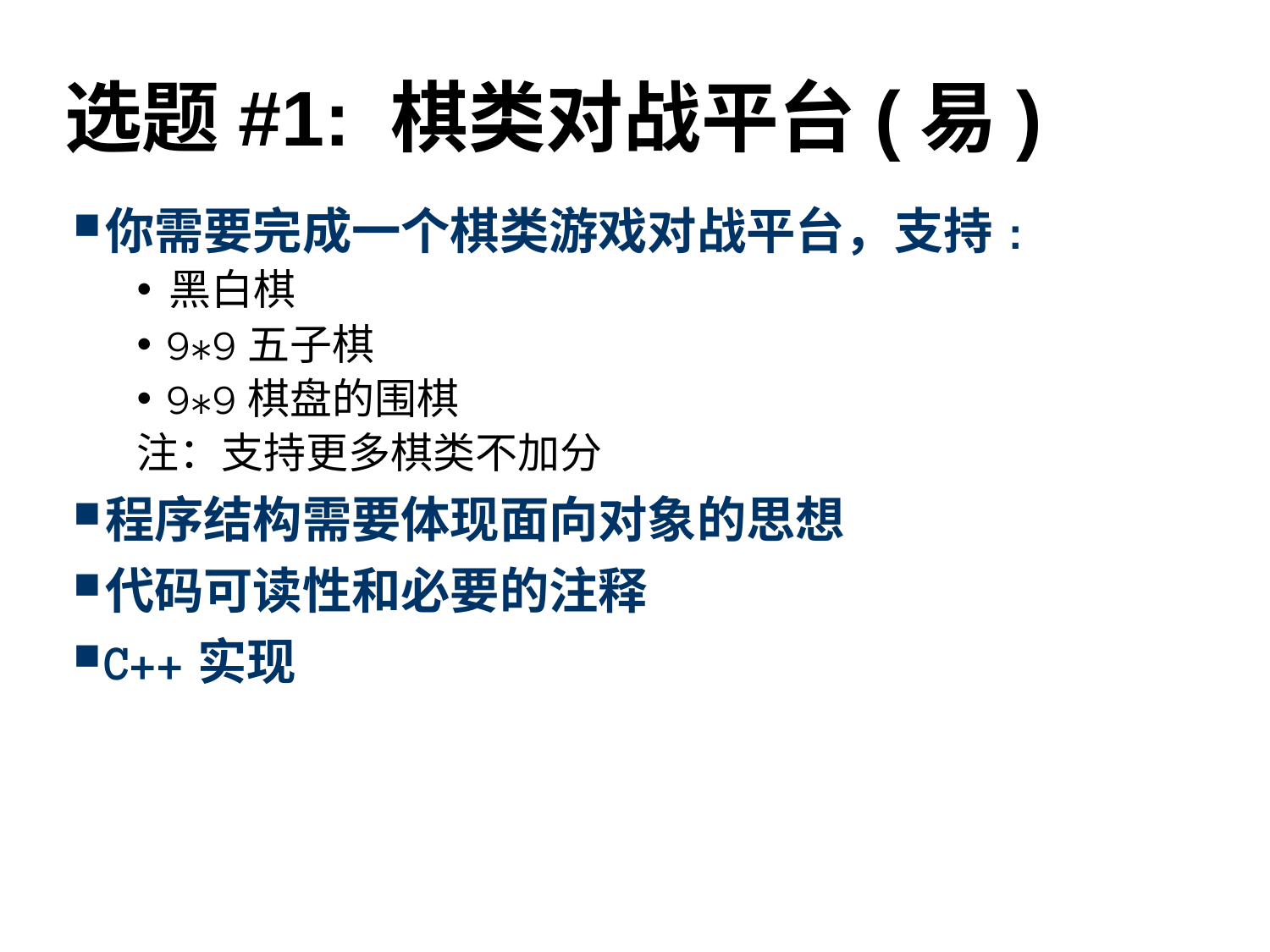

# 选题#1: 棋类对战平台(易)
你需要完成一个棋类游戏对战平台，支持:
黑白棋
9*9五子棋
9*9棋盘的围棋
注：支持更多棋类不加分
程序结构需要体现面向对象的思想
代码可读性和必要的注释
C++实现